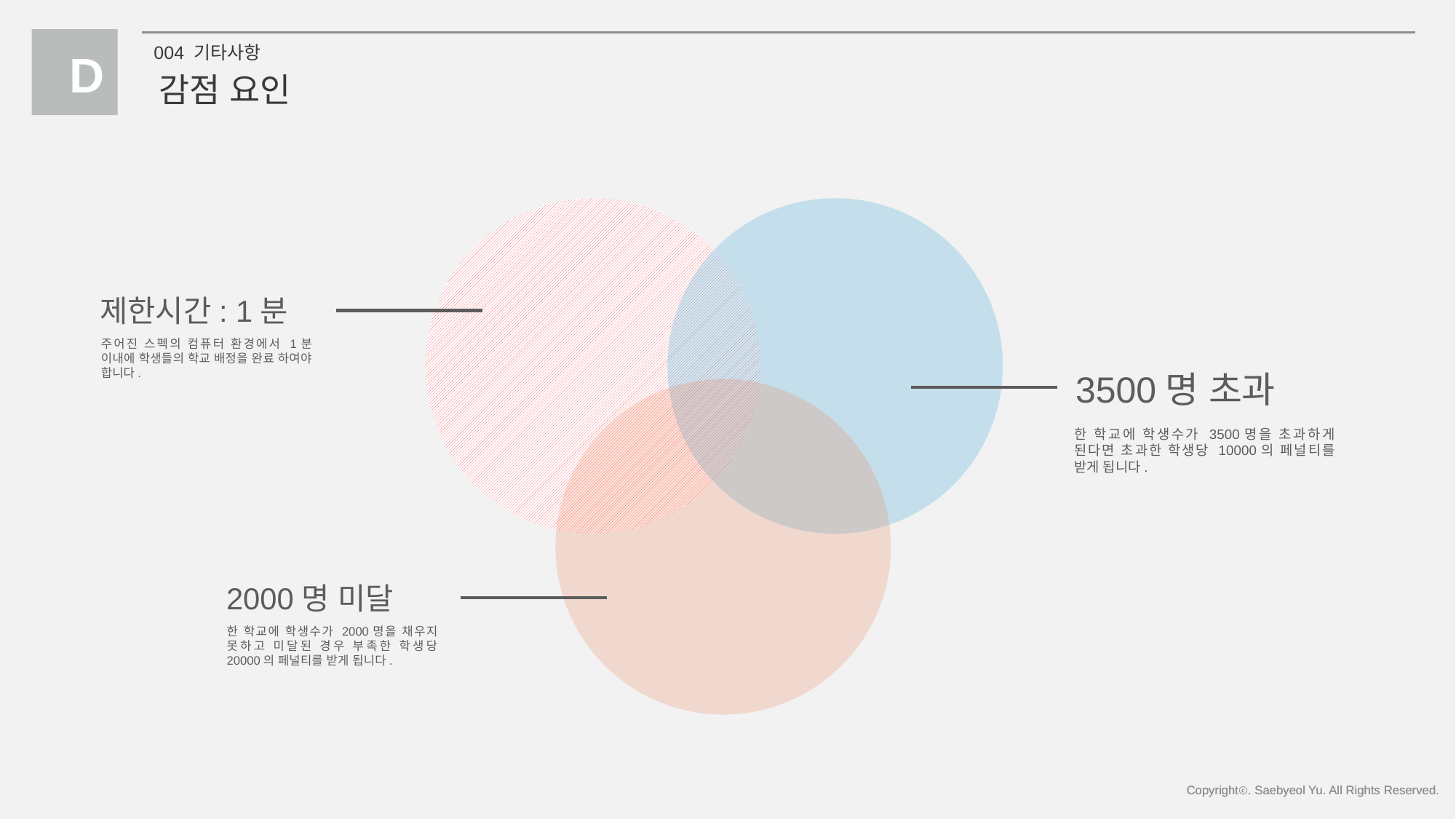

004 기타사항
감점 요인
D

제한시간: 1분
주어진 스펙의 컴퓨터 환경에서 1분 이내에 학생들의 학교 배정을 완료 하여야 합니다.
3500명 초과
한 학교에 학생수가 3500명을 초과하게 된다면 초과한 학생당 10000의 페널티를 받게 됩니다.
2000명 미달
한 학교에 학생수가 2000명을 채우지 못하고 미달된 경우 부족한 학생당 20000의 페널티를 받게 됩니다.
Copyrightⓒ. Saebyeol Yu. All Rights Reserved.